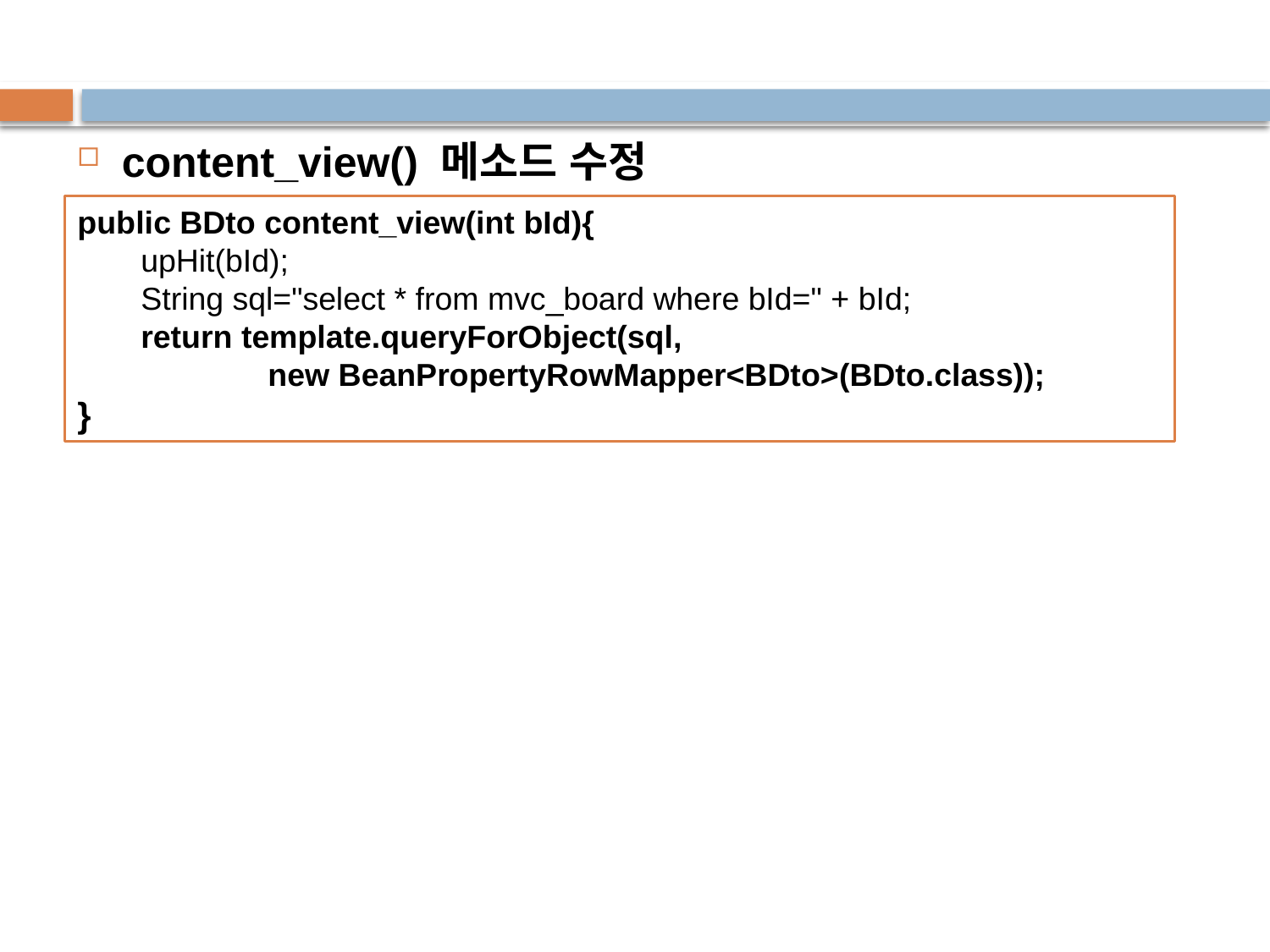

#
content_view() 메소드 수정

public BDto content_view(int bId){
upHit(bId);
String sql="select * from mvc_board where bId=" + bId;
return template.queryForObject(sql,
	new BeanPropertyRowMapper<BDto>(BDto.class));
}